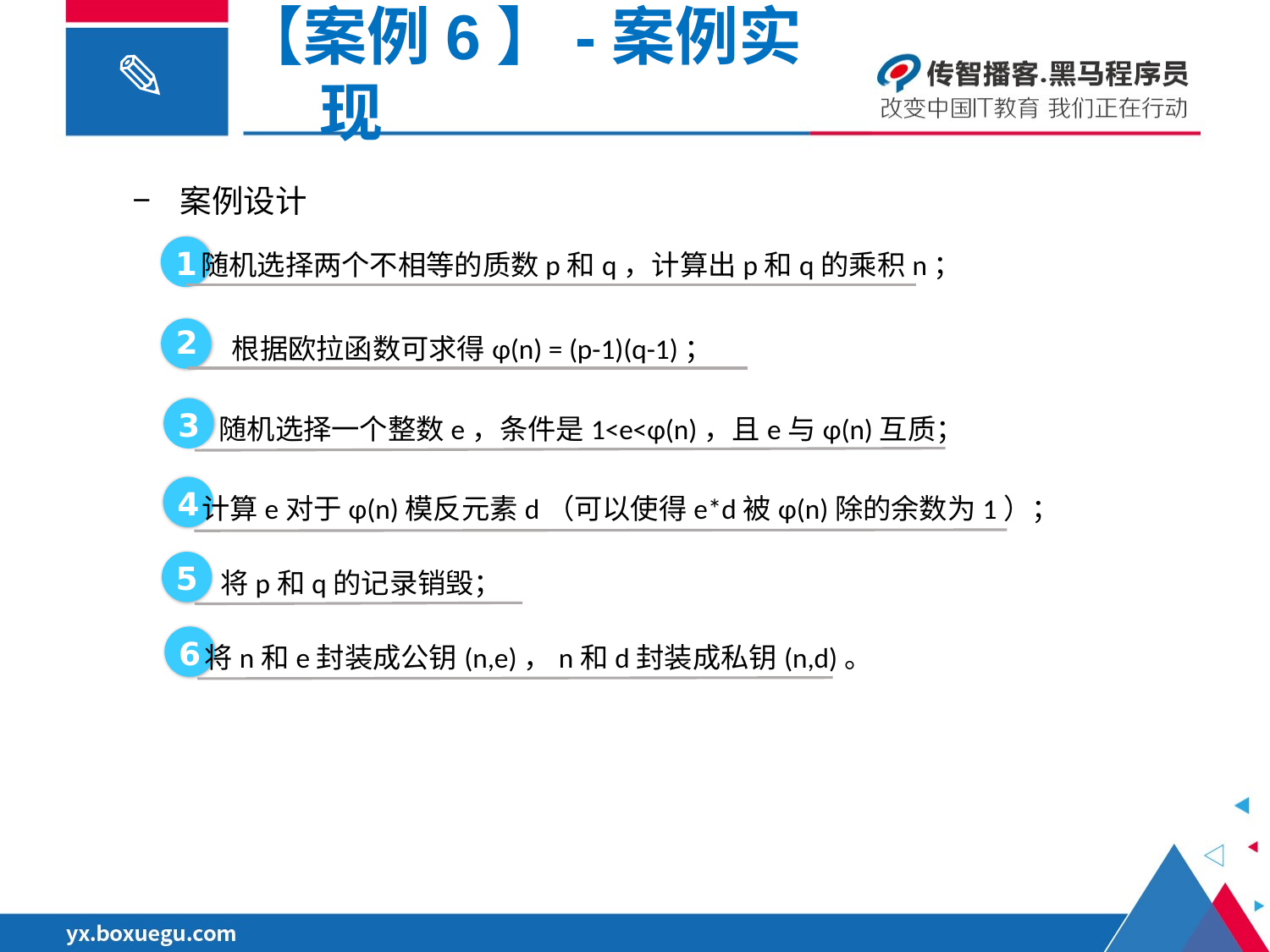

【案例6】-案例实现
案例设计
随机选择两个不相等的质数p和q，计算出p和q的乘积n；

1
根据欧拉函数可求得φ(n) = (p-1)(q-1)；
2

随机选择一个整数e，条件是1<e<φ(n)，且e与φ(n)互质；

3
计算e对于φ(n)模反元素d（可以使得e*d被φ(n)除的余数为1）；

4
将p和q的记录销毁；

5
将n和e封装成公钥(n,e)，n和d封装成私钥(n,d)。

6